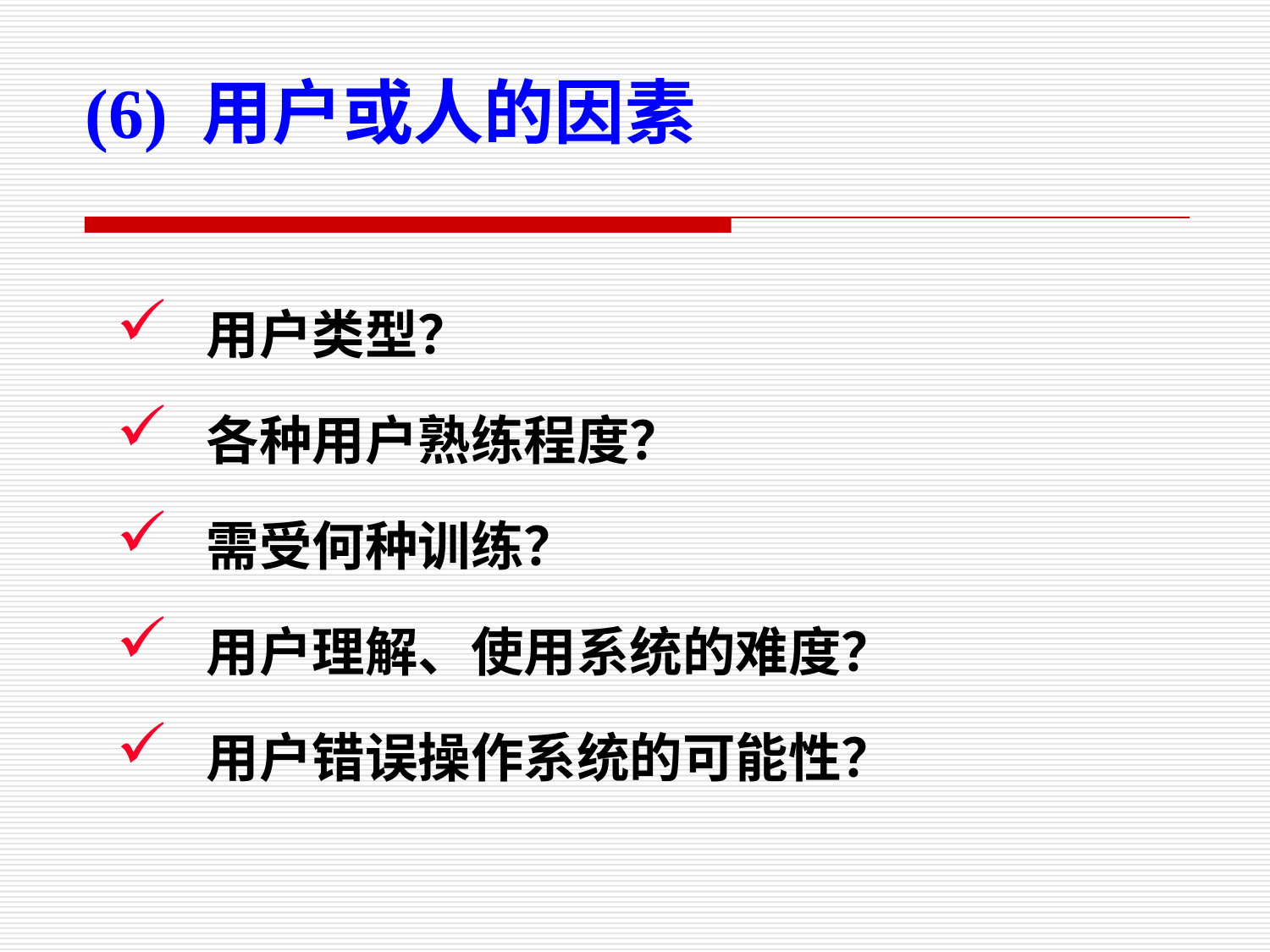

(6) 用户或人的因素
 用户类型？
 各种用户熟练程度？
 需受何种训练？
 用户理解、使用系统的难度？
 用户错误操作系统的可能性？